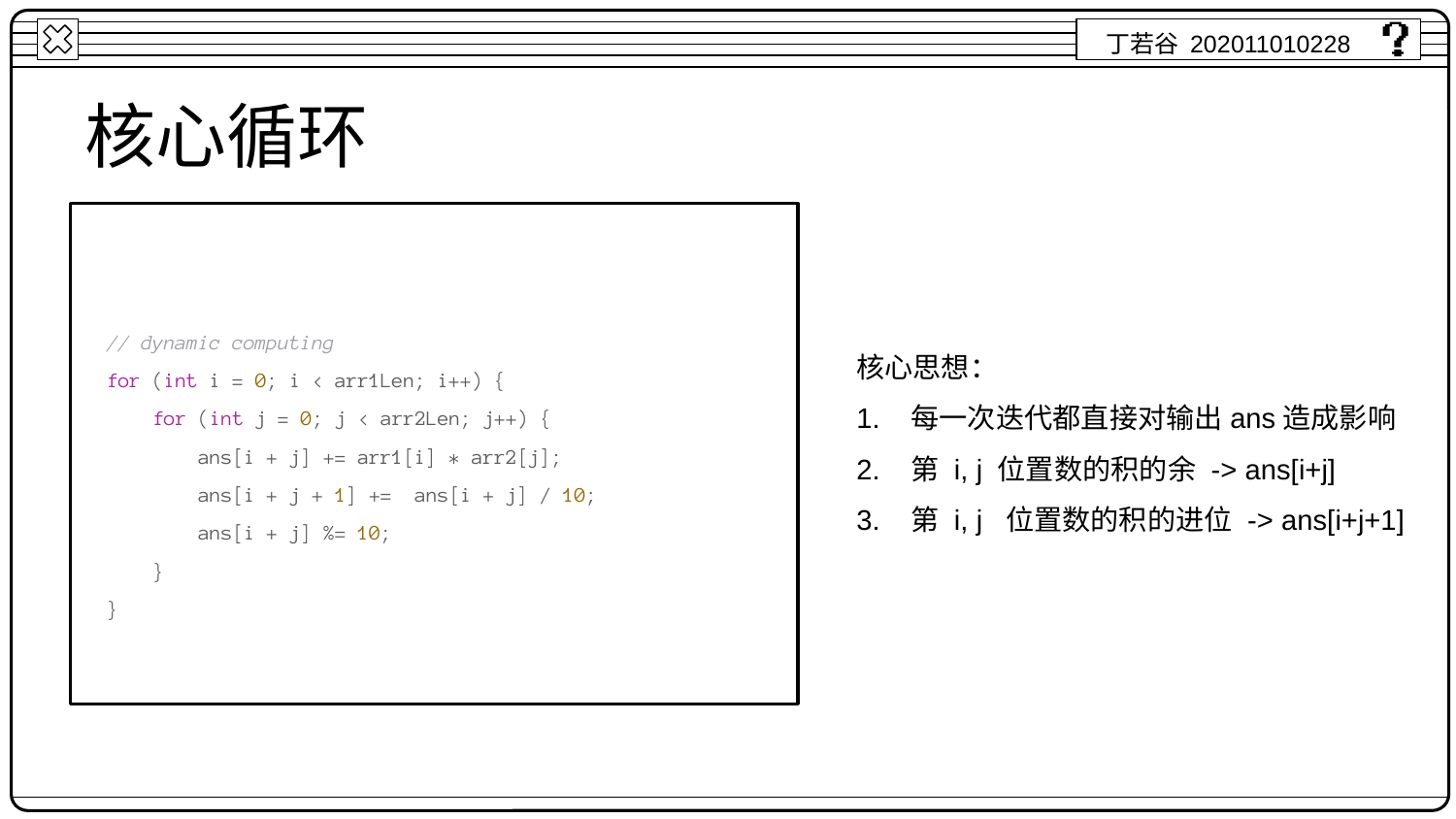

# 核心循环
// dynamic computing
for (int i = 0; i < arr1Len; i++) {
    for (int j = 0; j < arr2Len; j++) {
        ans[i + j] += arr1[i] * arr2[j];
        ans[i + j + 1] +=  ans[i + j] / 10;
        ans[i + j] %= 10;
    }
}

核心思想：
每一次迭代都直接对输出ans造成影响
第 i, j 位置数的积的余 -> ans[i+j]
第 i, j  位置数的积的进位 -> ans[i+j+1]